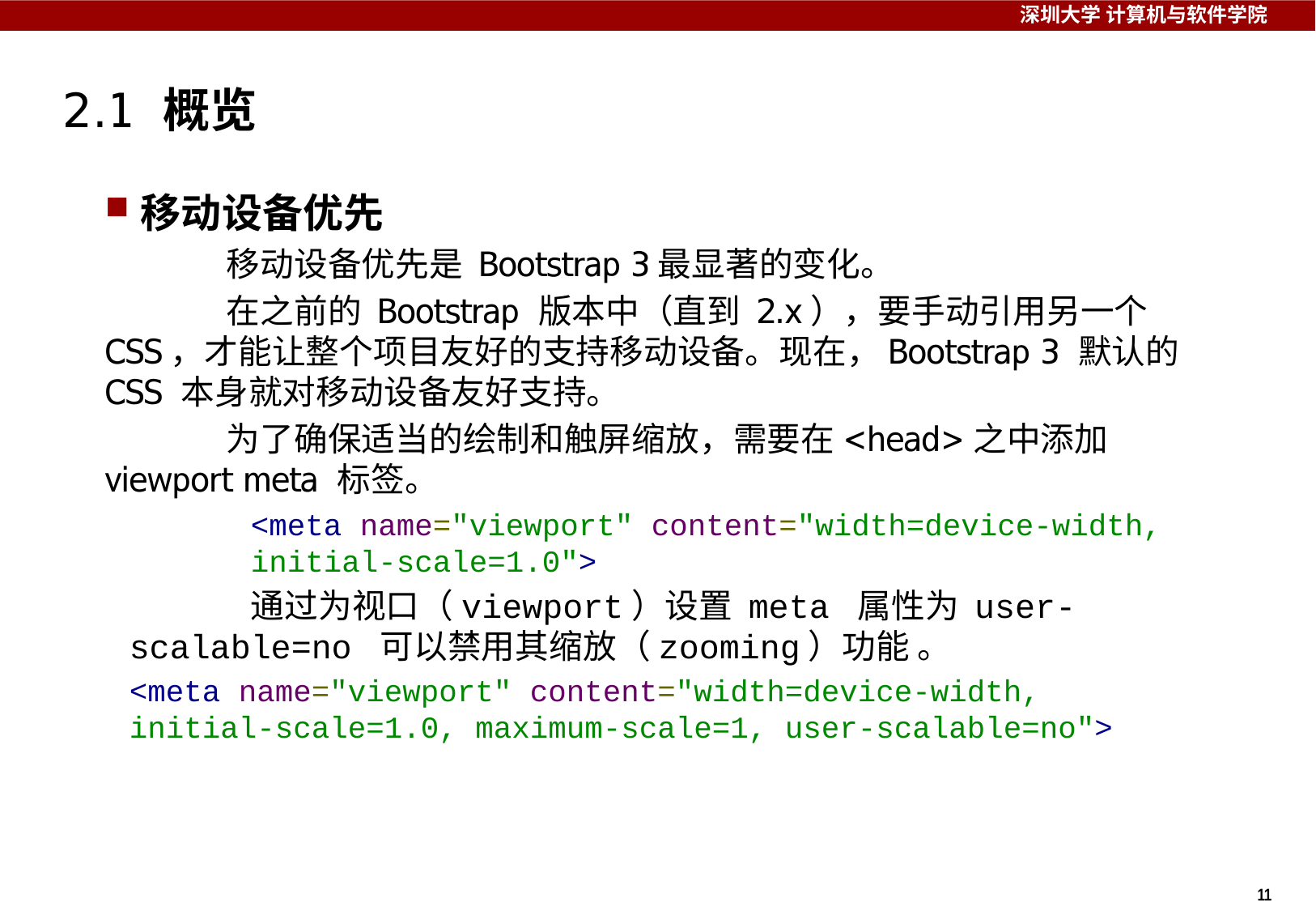

# 2.1 概览
移动设备优先
	移动设备优先是 Bootstrap 3最显著的变化。
	在之前的 Bootstrap 版本中（直到 2.x），要手动引用另一个 CSS，才能让整个项目友好的支持移动设备。现在，Bootstrap 3 默认的 CSS 本身就对移动设备友好支持。
	为了确保适当的绘制和触屏缩放，需要在<head>之中添加 viewport meta 标签。
	<meta name="viewport" content="width=device-width, 	initial-scale=1.0">
	通过为视口（viewport）设置 meta 属性为 user-scalable=no 可以禁用其缩放（zooming）功能 。
<meta name="viewport" content="width=device-width, 	initial-scale=1.0, maximum-scale=1, user-scalable=no">